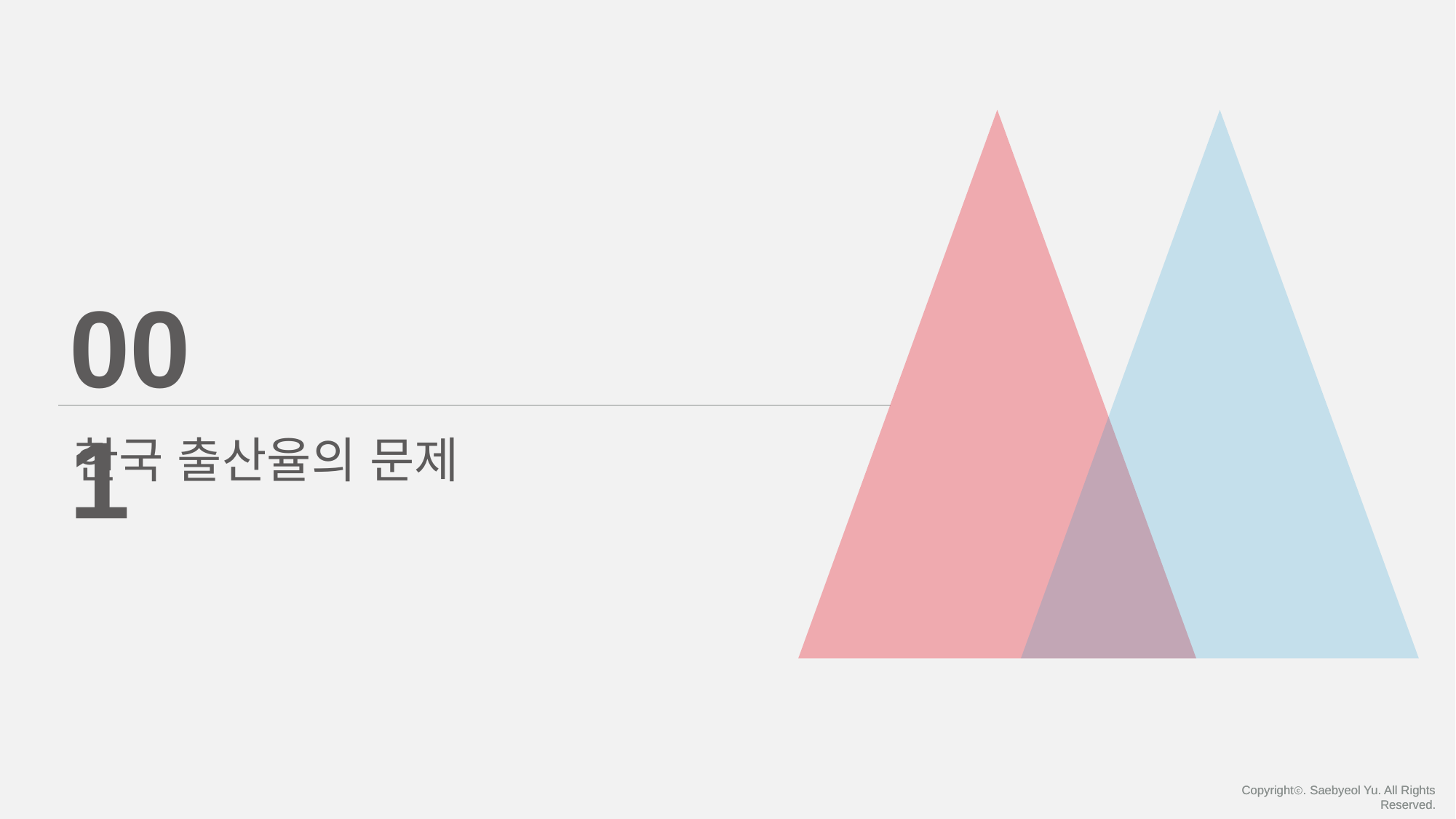

001
한국 출산율의 문제
Copyrightⓒ. Saebyeol Yu. All Rights Reserved.